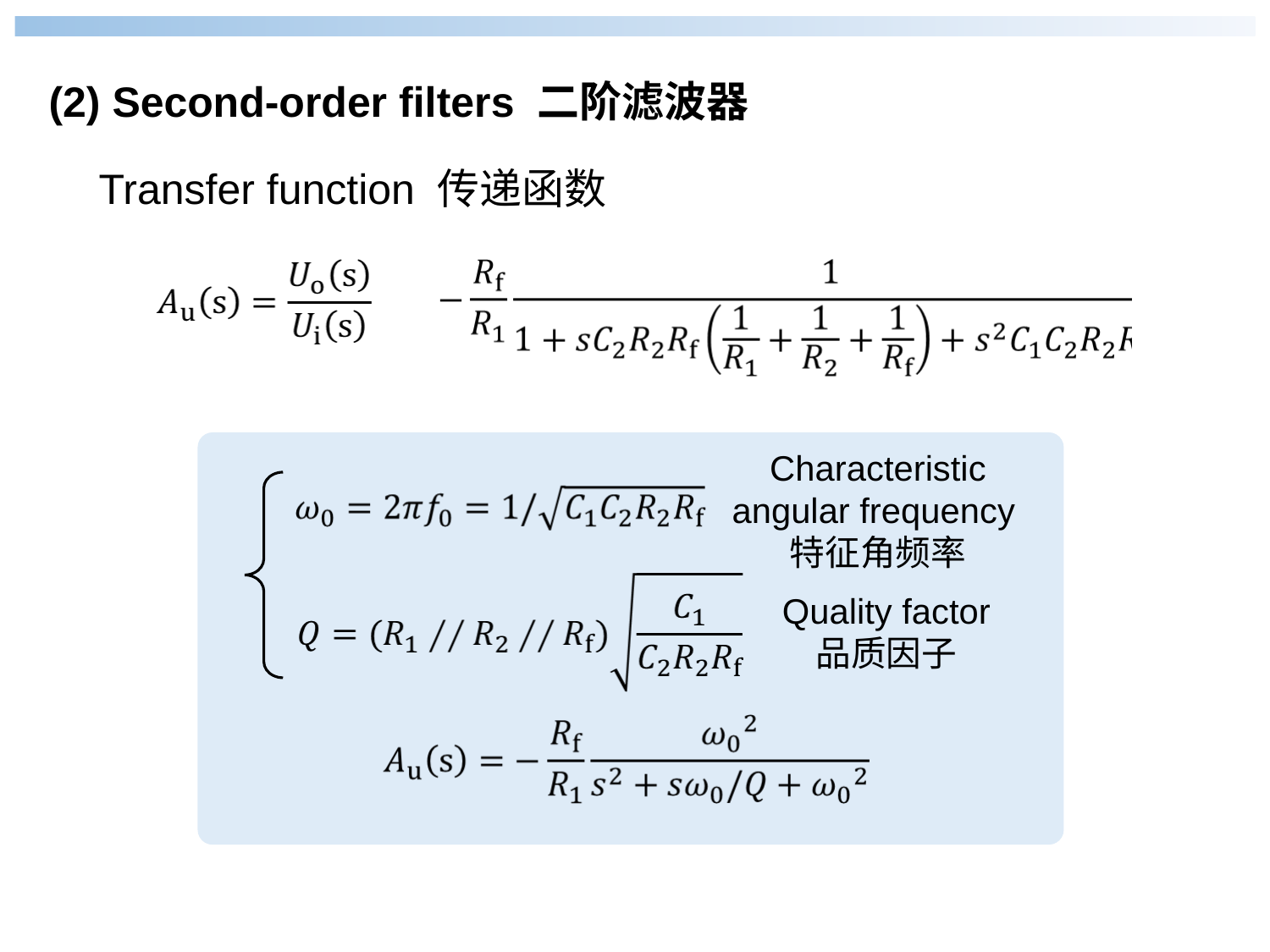

(2) Second-order filters 二阶滤波器
Transfer function 传递函数

Characteristic angular frequency特征角频率

Quality factor 品质因子